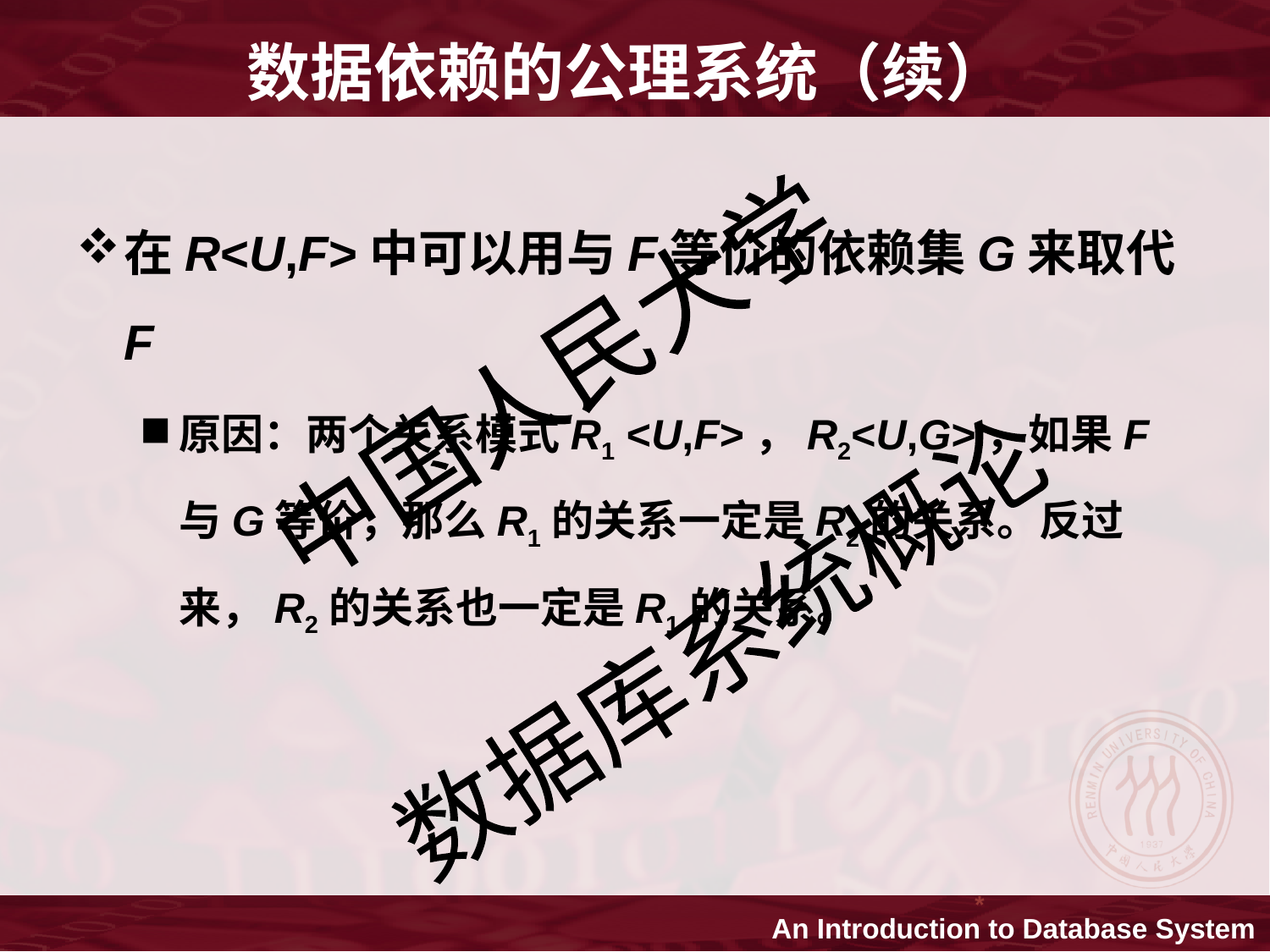

在R<U,F>中可以用与F等价的依赖集G来取代F
原因：两个关系模式R1 <U,F>，R2<U,G>，如果F与G等价，那么R1的关系一定是R2的关系。反过来，R2的关系也一定是R1的关系。
数据依赖的公理系统（续）

*